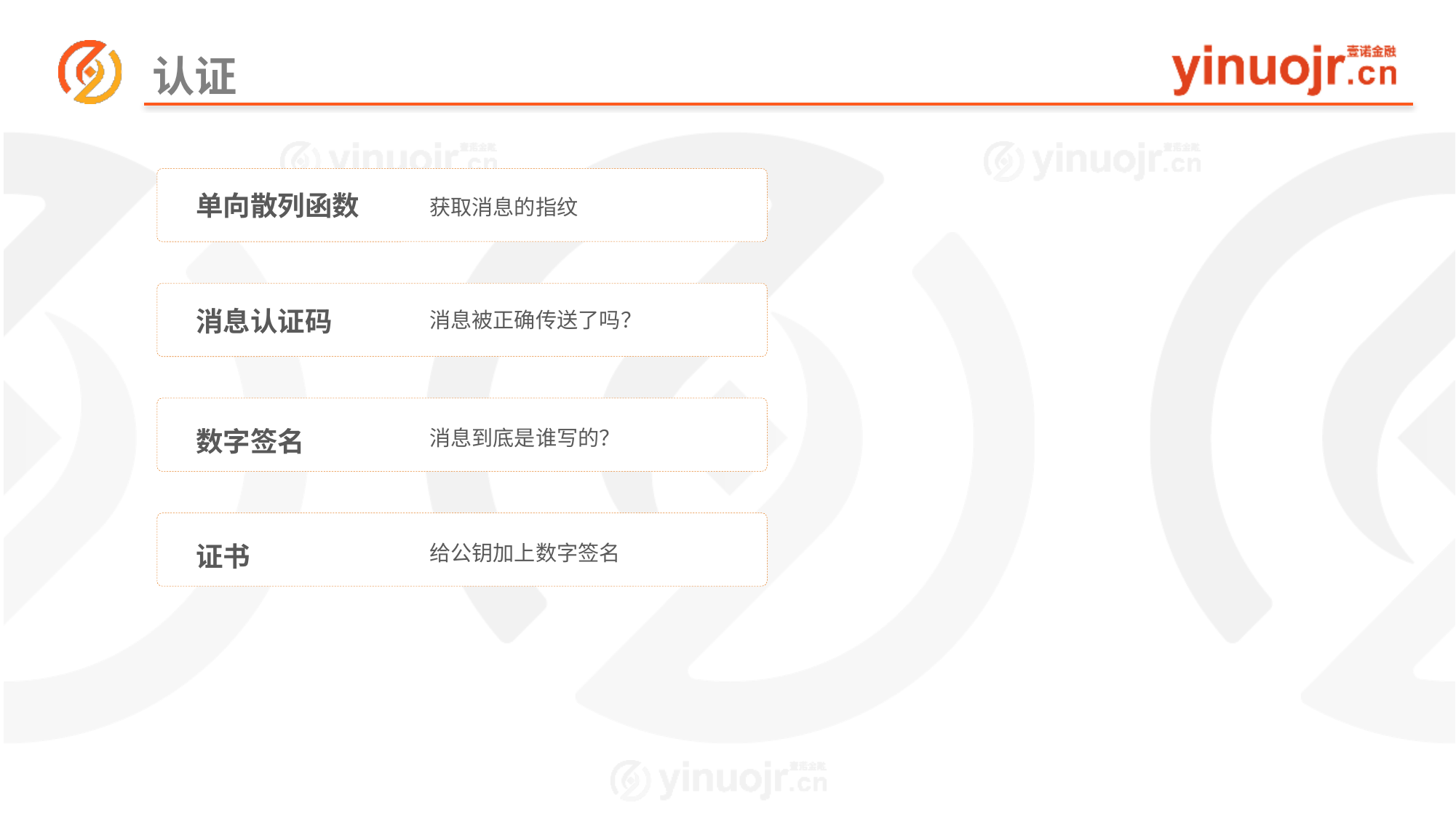

# 认证

单向散列函数
获取消息的指纹

消息认证码
消息被正确传送了吗？

数字签名
消息到底是谁写的？

证书
给公钥加上数字签名